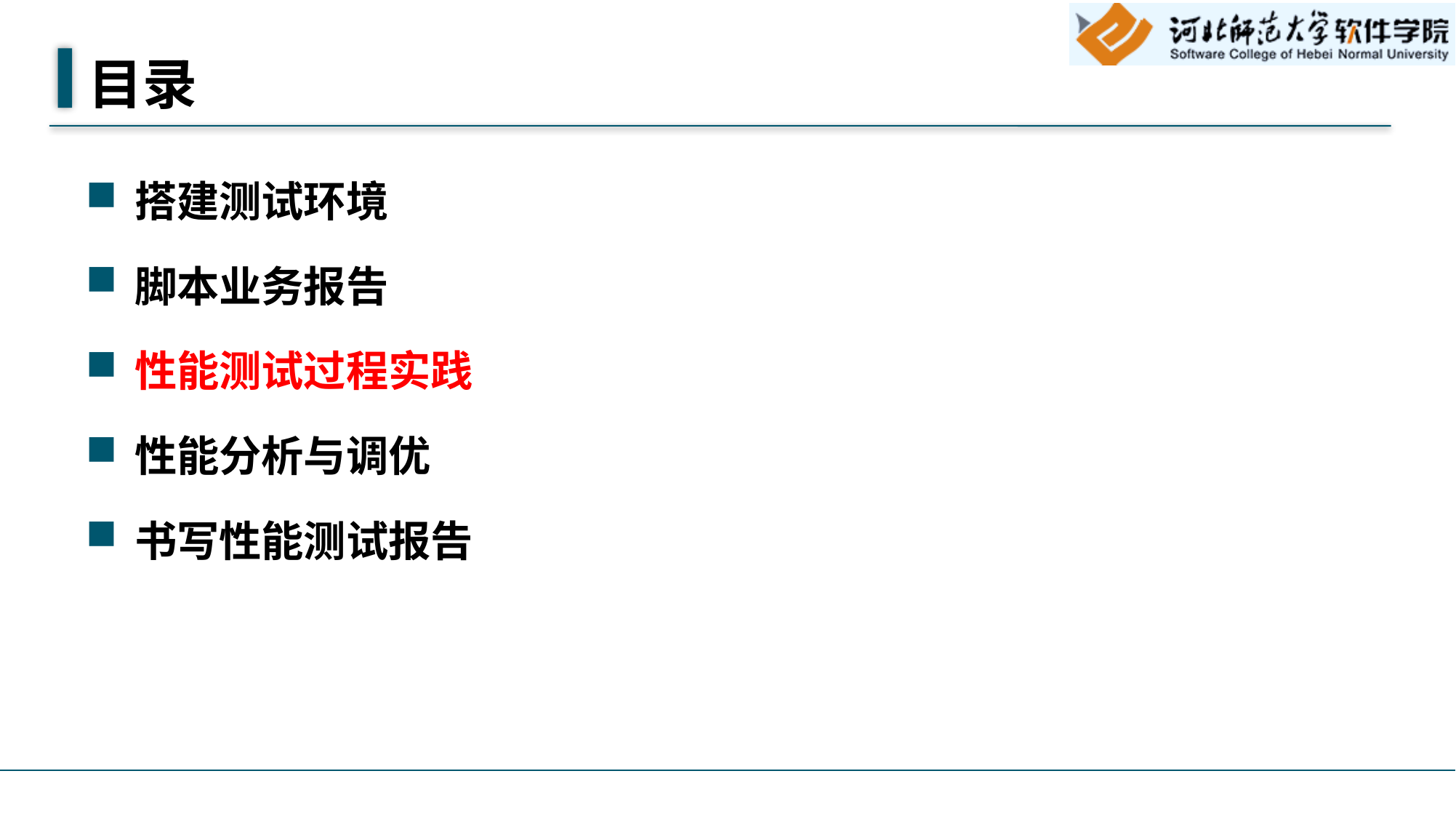

# 目录
搭建测试环境
脚本业务报告
性能测试过程实践
性能分析与调优
书写性能测试报告